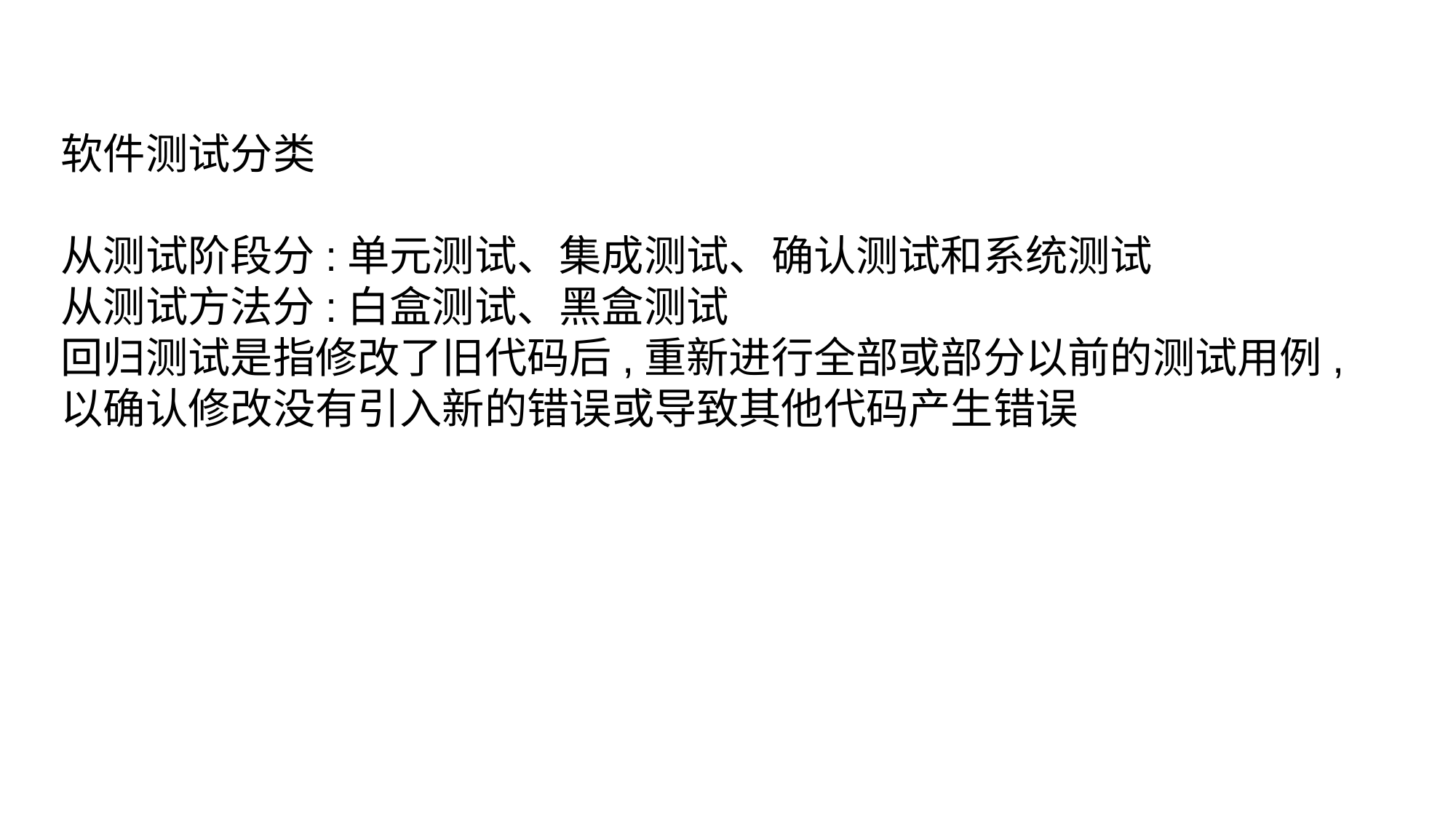

软件测试分类

从测试阶段分:单元测试、集成测试、确认测试和系统测试
从测试方法分:白盒测试、黑盒测试
回归测试是指修改了旧代码后,重新进行全部或部分以前的测试用例,以确认修改没有引入新的错误或导致其他代码产生错误